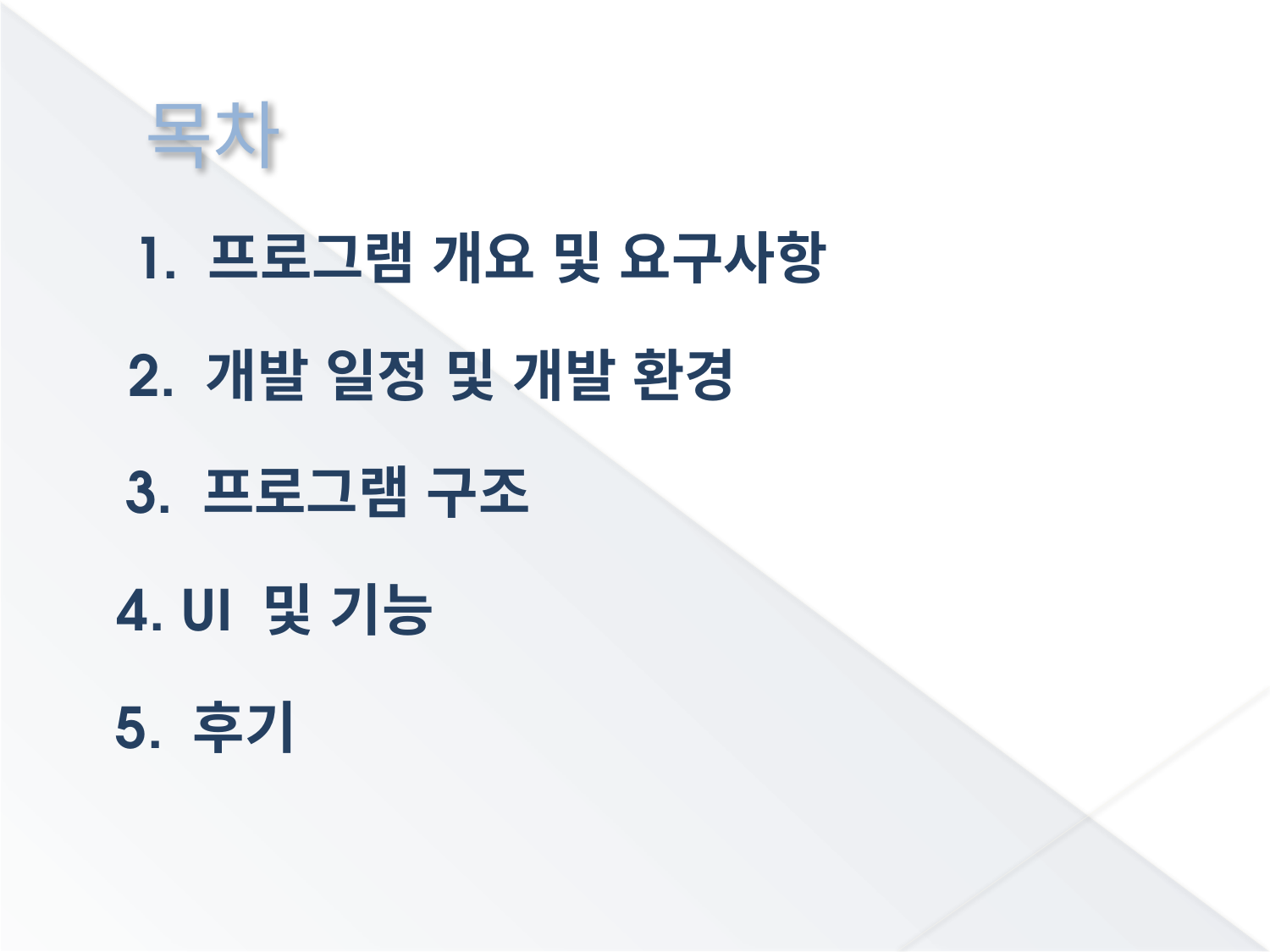

# 목차
1. 프로그램 개요 및 요구사항
2. 개발 일정 및 개발 환경
3. 프로그램 구조
4. UI 및 기능
5. 후기